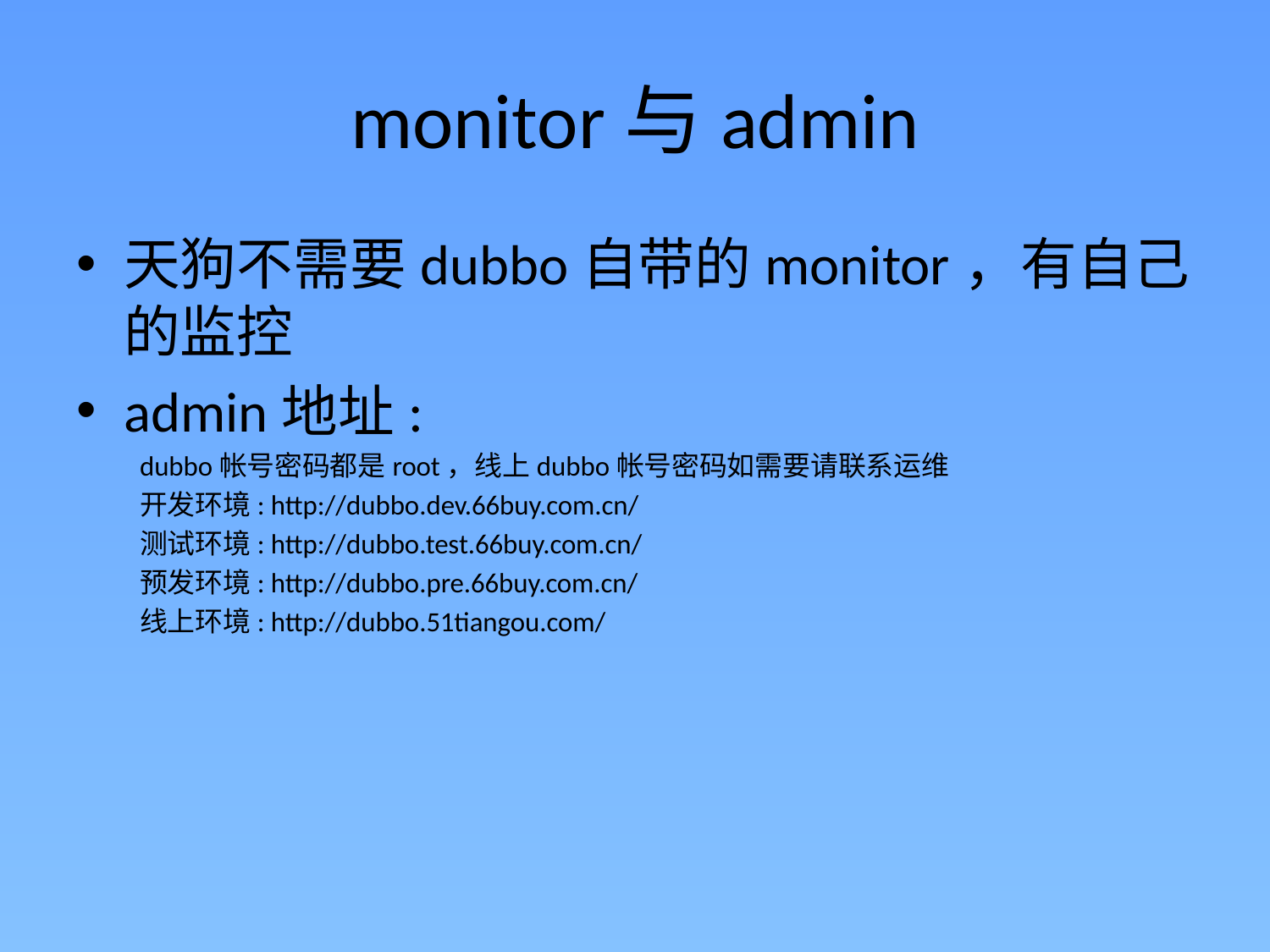

# monitor与admin
天狗不需要dubbo自带的monitor，有自己的监控
admin地址:
dubbo帐号密码都是root，线上dubbo帐号密码如需要请联系运维
开发环境: http://dubbo.dev.66buy.com.cn/
测试环境: http://dubbo.test.66buy.com.cn/
预发环境: http://dubbo.pre.66buy.com.cn/
线上环境: http://dubbo.51tiangou.com/